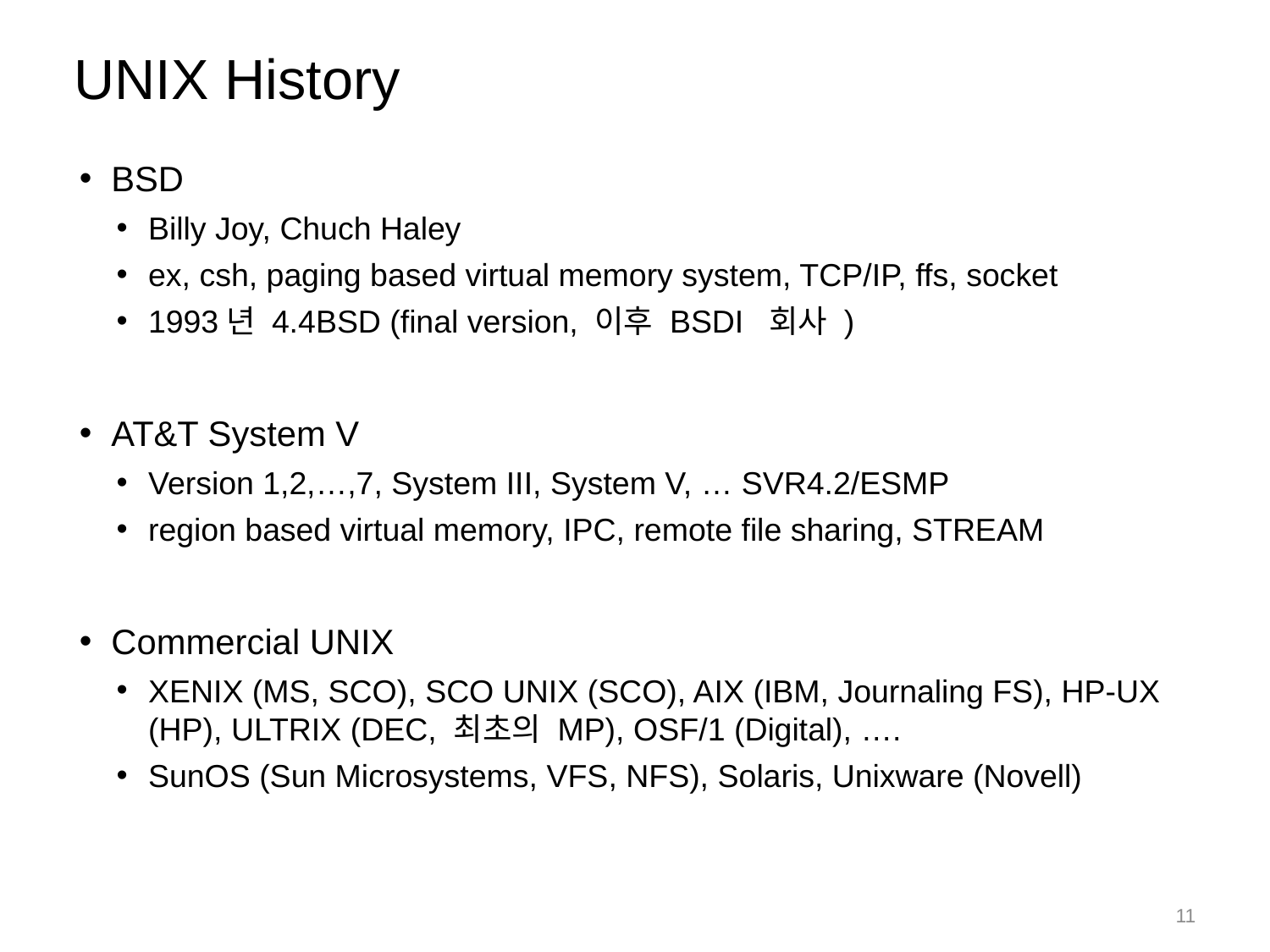

# UNIX History
BSD
Billy Joy, Chuch Haley
ex, csh, paging based virtual memory system, TCP/IP, ffs, socket
1993년 4.4BSD (final version, 이후 BSDI  회사 )

AT&T System V
Version 1,2,…,7, System III, System V, … SVR4.2/ESMP
region based virtual memory, IPC, remote file sharing, STREAM

Commercial UNIX
XENIX (MS, SCO), SCO UNIX (SCO), AIX (IBM, Journaling FS), HP-UX (HP), ULTRIX (DEC, 최초의 MP), OSF/1 (Digital), ….
SunOS (Sun Microsystems, VFS, NFS), Solaris, Unixware (Novell)

11